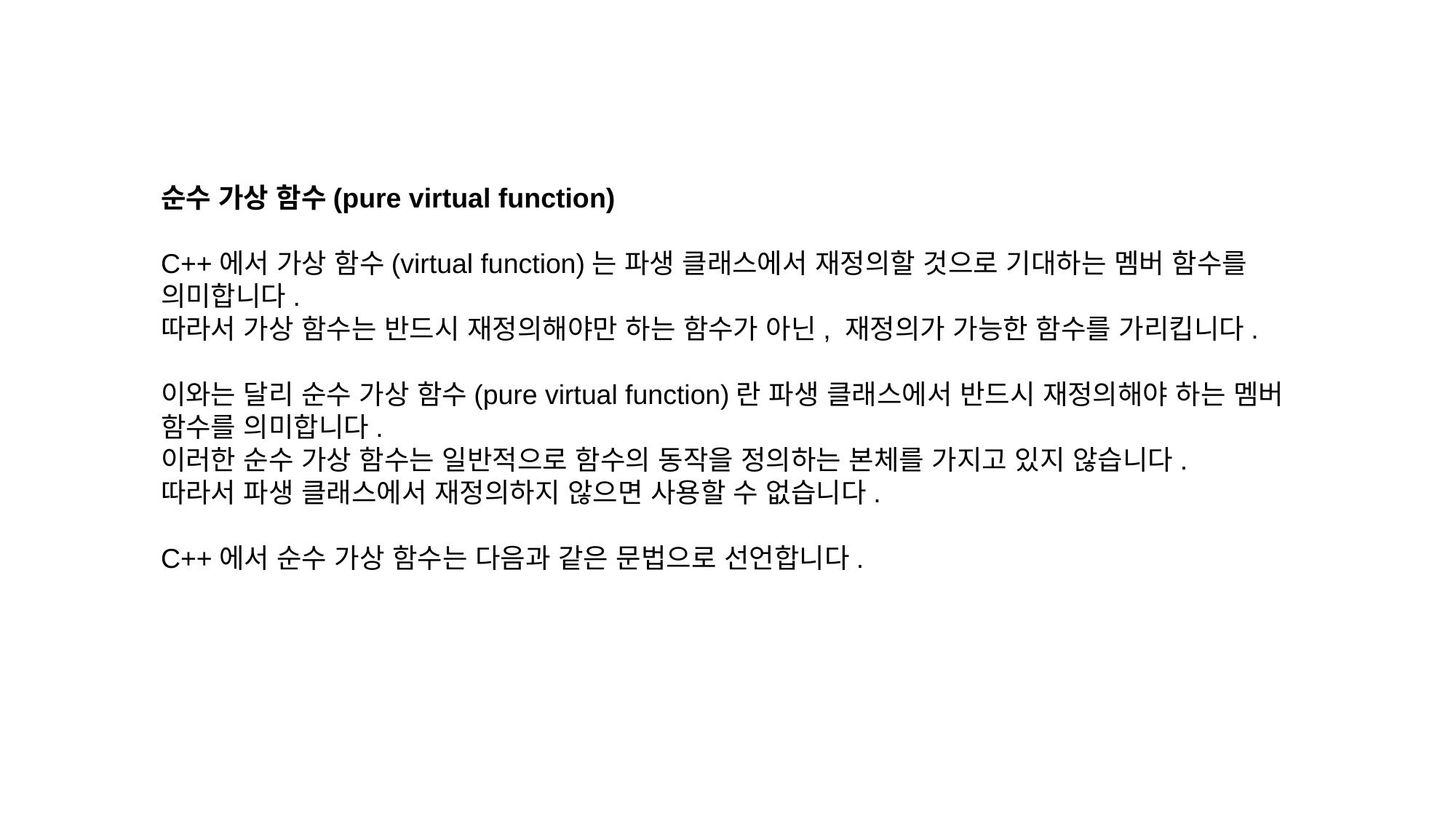

순수 가상 함수(pure virtual function)

C++에서 가상 함수(virtual function)는 파생 클래스에서 재정의할 것으로 기대하는 멤버 함수를 의미합니다.
따라서 가상 함수는 반드시 재정의해야만 하는 함수가 아닌, 재정의가 가능한 함수를 가리킵니다.

이와는 달리 순수 가상 함수(pure virtual function)란 파생 클래스에서 반드시 재정의해야 하는 멤버 함수를 의미합니다.
이러한 순수 가상 함수는 일반적으로 함수의 동작을 정의하는 본체를 가지고 있지 않습니다.
따라서 파생 클래스에서 재정의하지 않으면 사용할 수 없습니다.

C++에서 순수 가상 함수는 다음과 같은 문법으로 선언합니다.